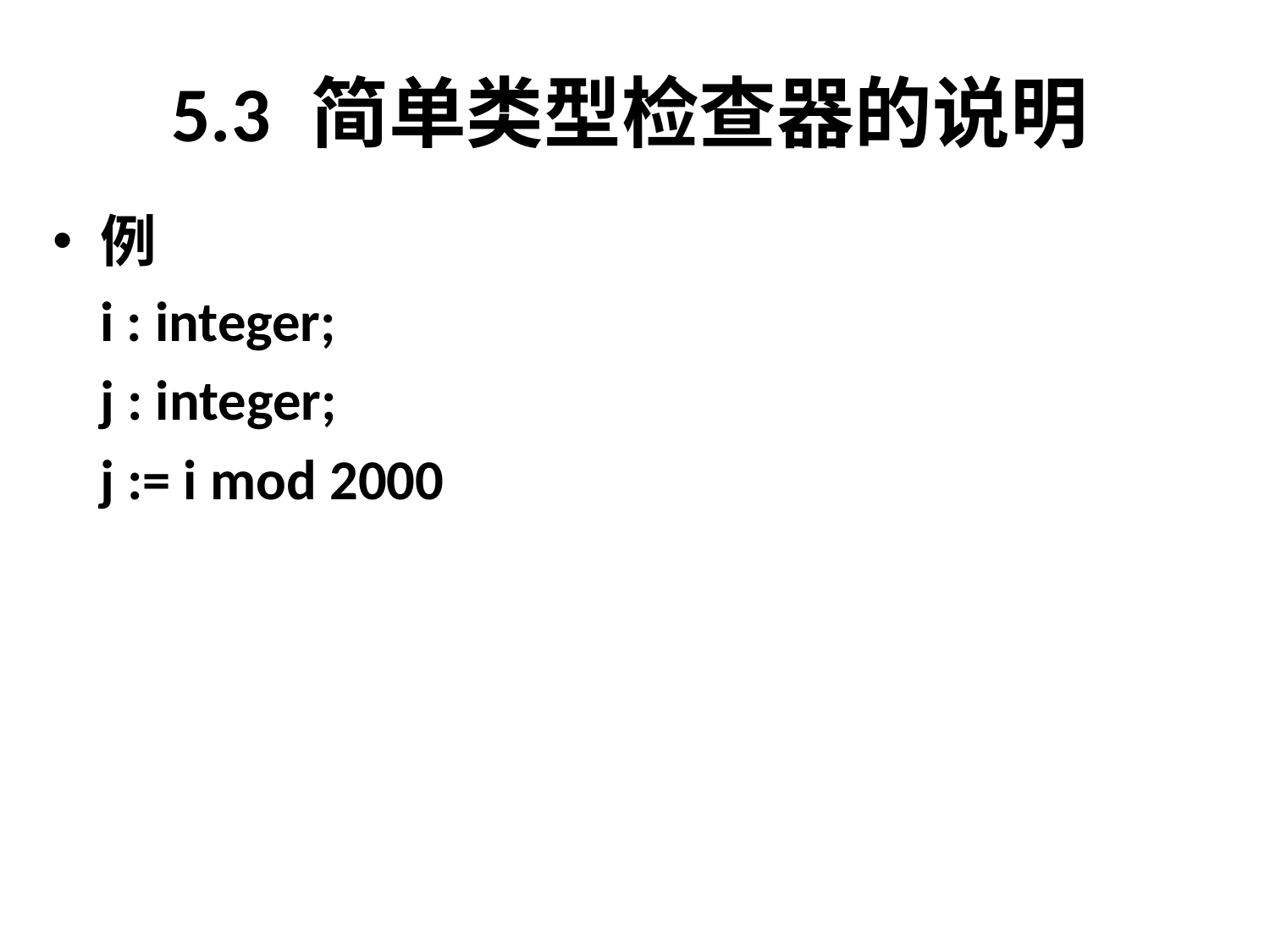

# 5.3 简单类型检查器的说明
例
	i : integer;
	j : integer;
	j := i mod 2000